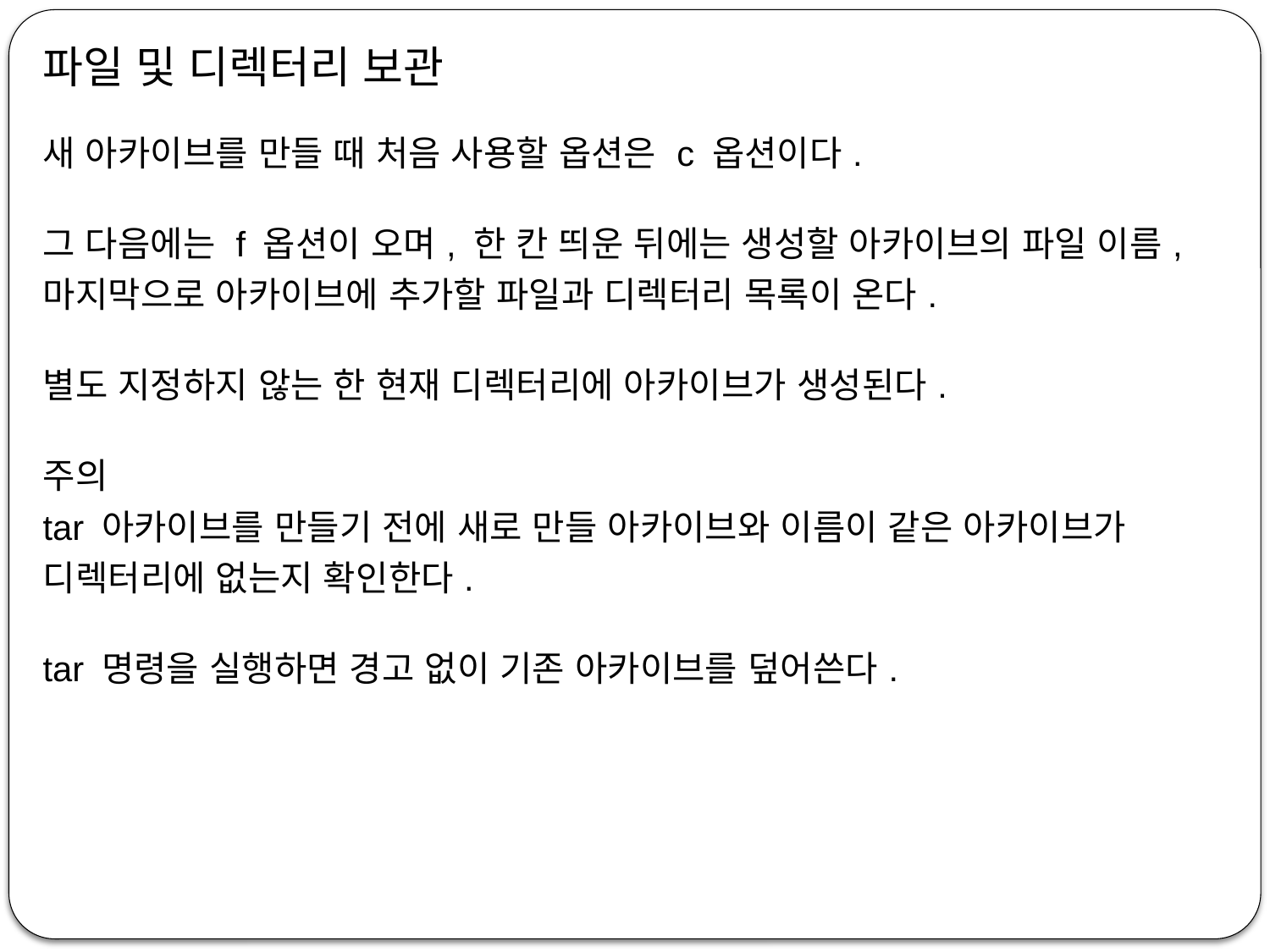

파일 및 디렉터리 보관

새 아카이브를 만들 때 처음 사용할 옵션은 c 옵션이다.

그 다음에는 f 옵션이 오며, 한 칸 띄운 뒤에는 생성할 아카이브의 파일 이름, 마지막으로 아카이브에 추가할 파일과 디렉터리 목록이 온다.

별도 지정하지 않는 한 현재 디렉터리에 아카이브가 생성된다.

주의
tar 아카이브를 만들기 전에 새로 만들 아카이브와 이름이 같은 아카이브가 디렉터리에 없는지 확인한다.

tar 명령을 실행하면 경고 없이 기존 아카이브를 덮어쓴다.